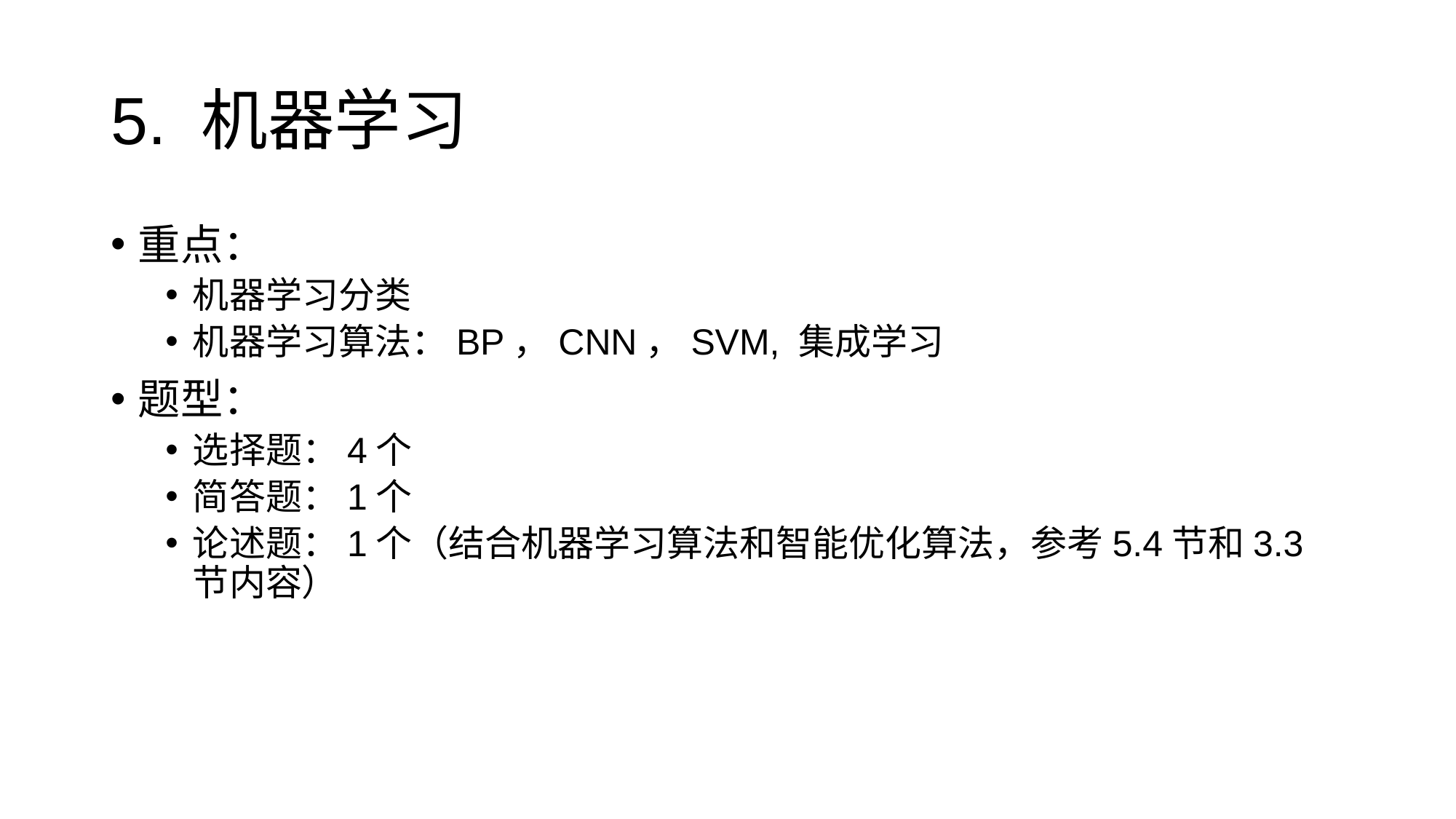

# 5. 机器学习
重点：
机器学习分类
机器学习算法：BP，CNN，SVM, 集成学习
题型：
选择题：4个
简答题：1个
论述题：1个（结合机器学习算法和智能优化算法，参考5.4节和3.3节内容）